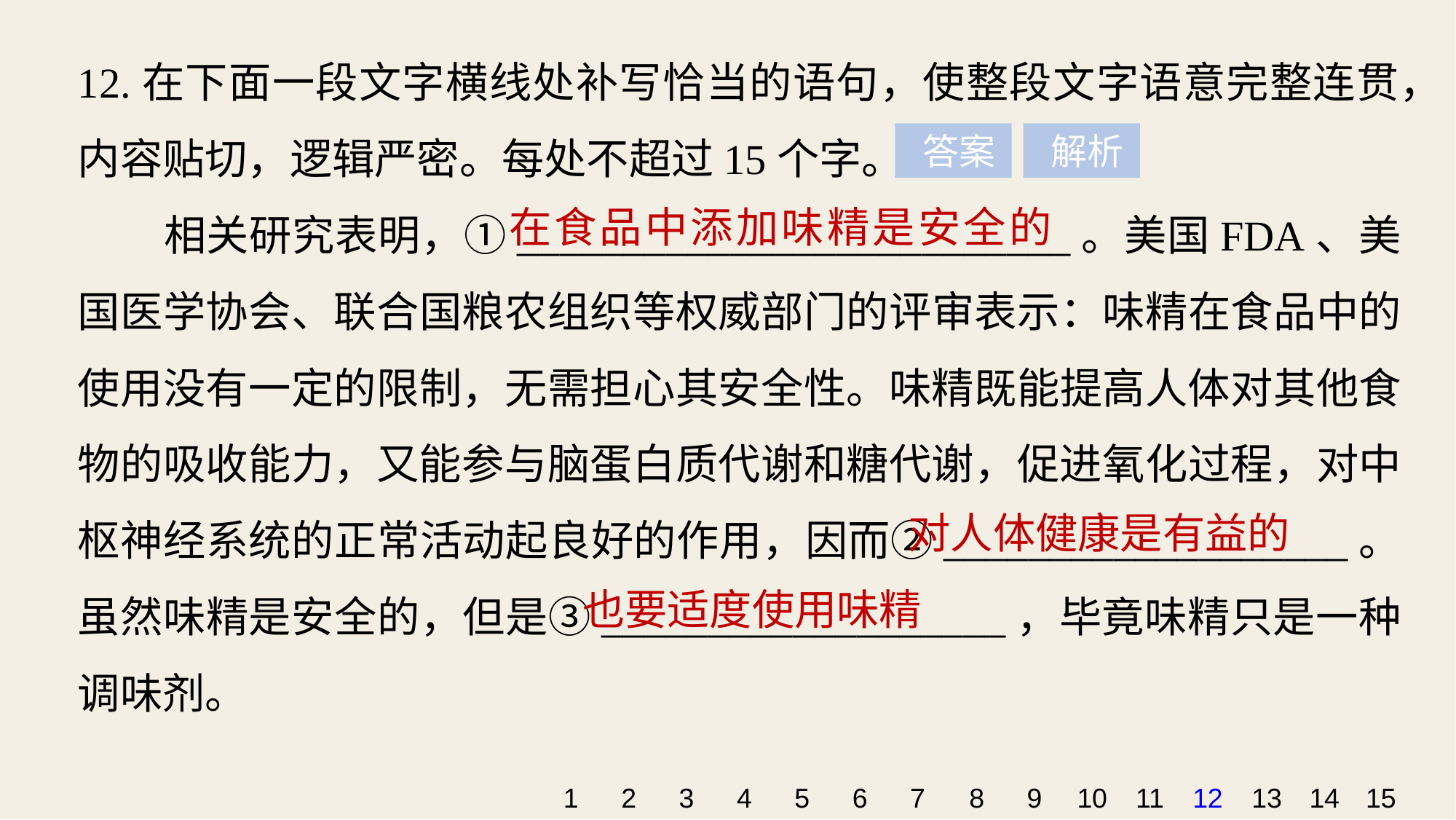

12.在下面一段文字横线处补写恰当的语句，使整段文字语意完整连贯，内容贴切，逻辑严密。每处不超过15个字。
相关研究表明，①__________________________。美国FDA、美国医学协会、联合国粮农组织等权威部门的评审表示：味精在食品中的使用没有一定的限制，无需担心其安全性。味精既能提高人体对其他食物的吸收能力，又能参与脑蛋白质代谢和糖代谢，促进氧化过程，对中枢神经系统的正常活动起良好的作用，因而②___________________。虽然味精是安全的，但是③___________________，毕竟味精只是一种调味剂。
 答案
 解析
在食品中添加味精是安全的
对人体健康是有益的
也要适度使用味精
1
2
3
4
5
6
7
8
9
10
11
12
13
14
15